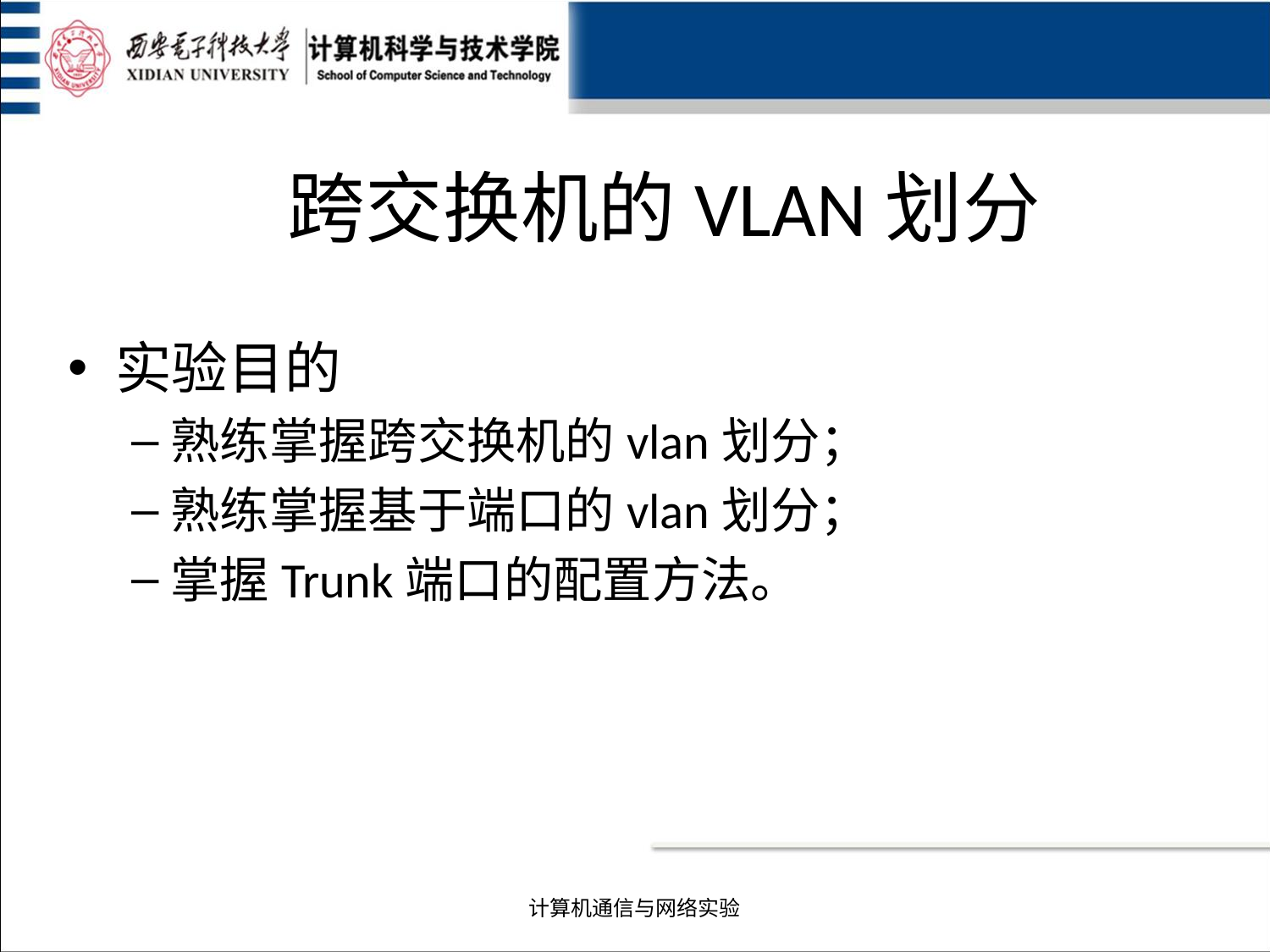

# 跨交换机的VLAN划分
实验目的
熟练掌握跨交换机的vlan划分；
熟练掌握基于端口的vlan划分；
掌握Trunk端口的配置方法。

计算机通信与网络实验